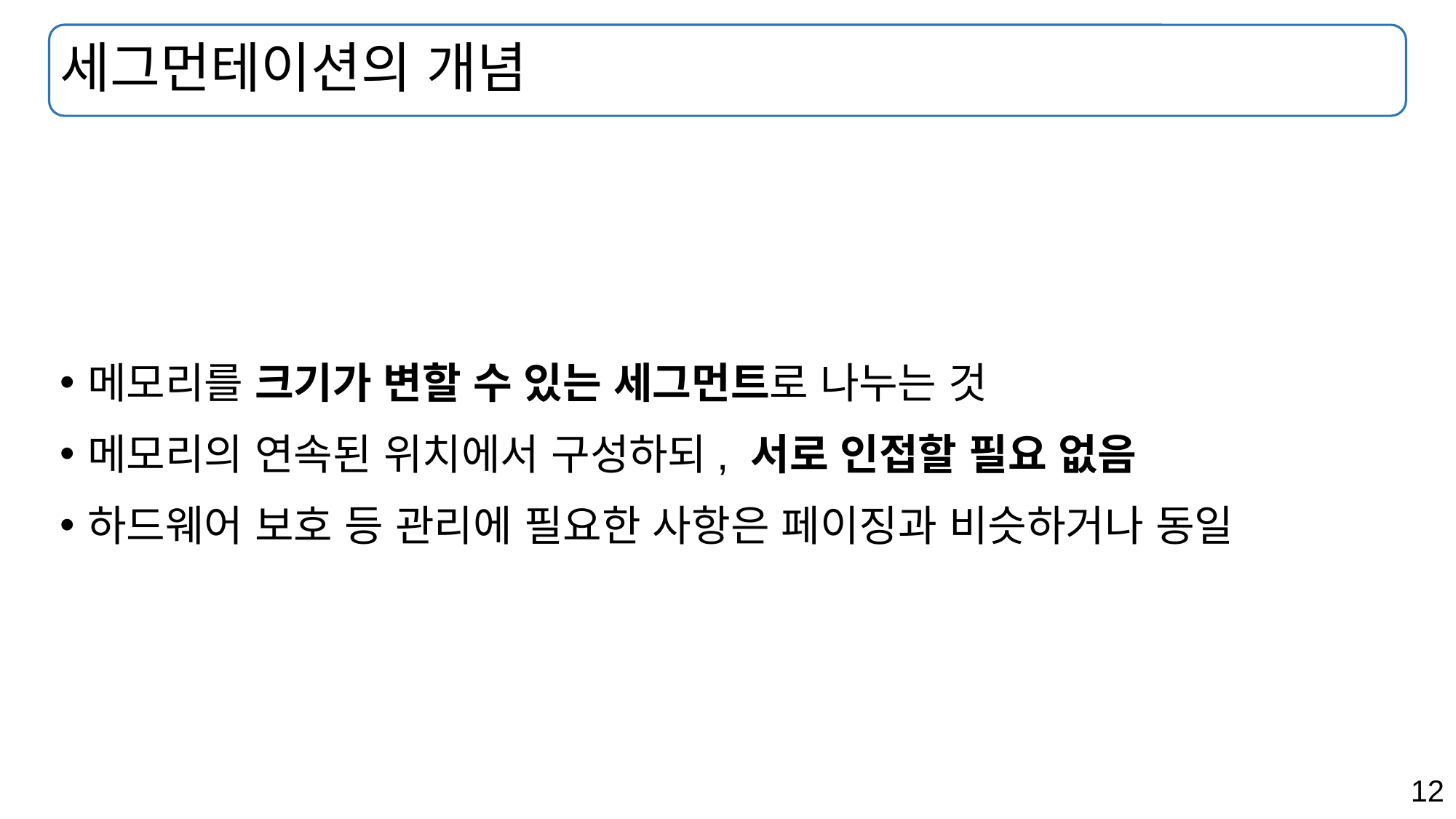

# 세그먼테이션의 개념

메모리를 크기가 변할 수 있는 세그먼트로 나누는 것
메모리의 연속된 위치에서 구성하되, 서로 인접할 필요 없음
하드웨어 보호 등 관리에 필요한 사항은 페이징과 비슷하거나 동일